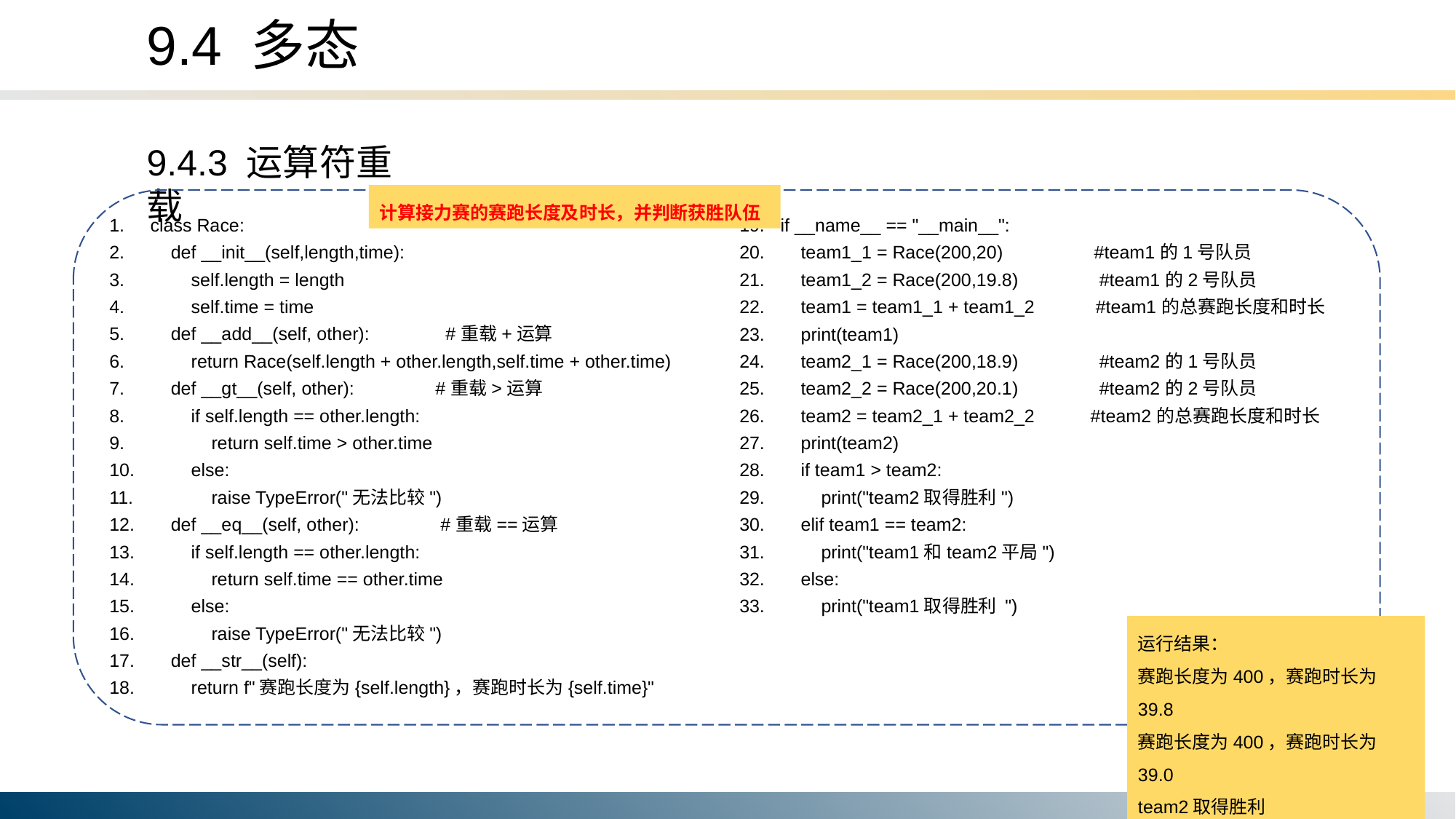

9.4 多态
9.4.3 运算符重载
计算接力赛的赛跑长度及时长，并判断获胜队伍

class Race:
    def __init__(self,length,time):
        self.length = length
        self.time = time
    def __add__(self, other):               #重载+运算
        return Race(self.length + other.length,self.time + other.time)
    def __gt__(self, other):                #重载>运算
        if self.length == other.length:
            return self.time > other.time
        else:
            raise TypeError("无法比较")
    def __eq__(self, other):                #重载==运算
        if self.length == other.length:
            return self.time == other.time
        else:
            raise TypeError("无法比较")
    def __str__(self):
        return f"赛跑长度为{self.length}，赛跑时长为{self.time}"
if __name__ == "__main__":
    team1_1 = Race(200,20)                  #team1的1号队员
    team1_2 = Race(200,19.8)                #team1的2号队员
    team1 = team1_1 + team1_2            #team1的总赛跑长度和时长
    print(team1)
    team2_1 = Race(200,18.9)                #team2的1号队员
    team2_2 = Race(200,20.1)                #team2的2号队员
    team2 = team2_1 + team2_2           #team2的总赛跑长度和时长
    print(team2)
    if team1 > team2:
        print("team2取得胜利")
    elif team1 == team2:
        print("team1和team2平局")
    else:
        print("team1取得胜利 ")
运行结果：
赛跑长度为400，赛跑时长为39.8
赛跑长度为400，赛跑时长为39.0
team2取得胜利